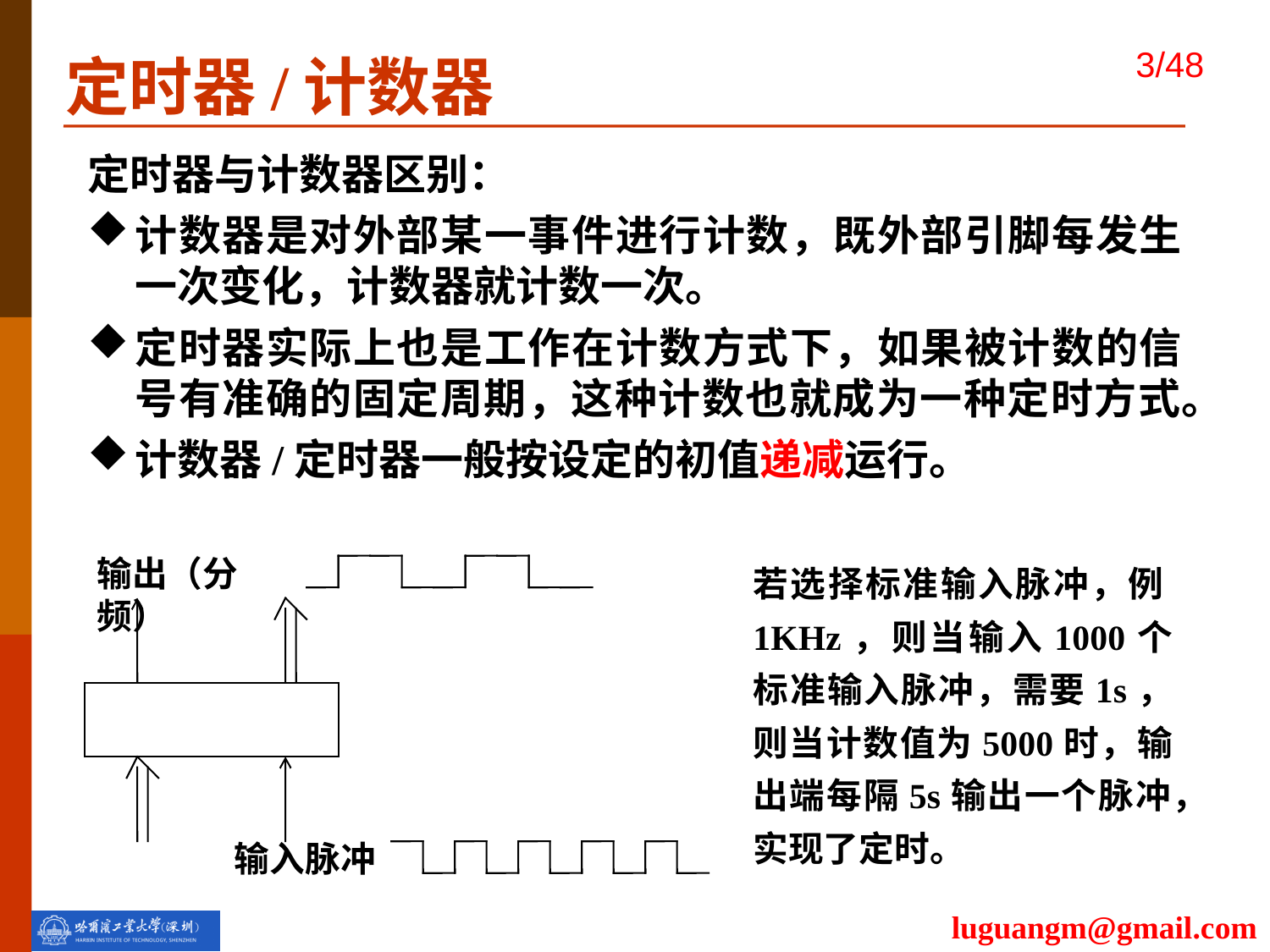

定时器/计数器
定时器与计数器区别：
计数器是对外部某一事件进行计数，既外部引脚每发生一次变化，计数器就计数一次。
定时器实际上也是工作在计数方式下，如果被计数的信号有准确的固定周期，这种计数也就成为一种定时方式。
计数器/定时器一般按设定的初值递减运行。
输出（分频）

输入脉冲

若选择标准输入脉冲，例1KHz，则当输入1000个标准输入脉冲，需要1s，则当计数值为5000时，输出端每隔5s输出一个脉冲，实现了定时。